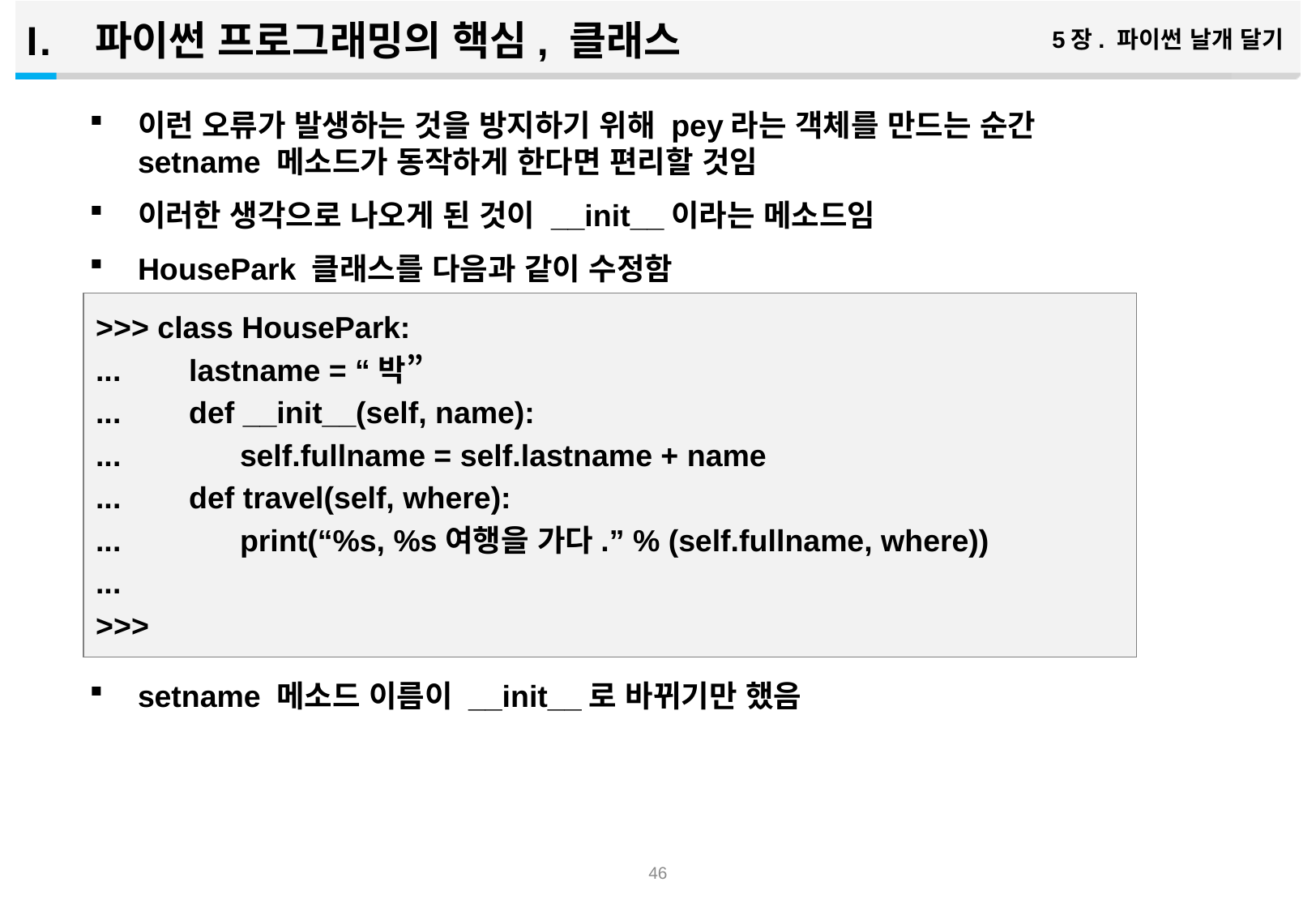

파이썬 프로그래밍의 핵심, 클래스
5장. 파이썬 날개 달기
이런 오류가 발생하는 것을 방지하기 위해 pey라는 객체를 만드는 순간               setname 메소드가 동작하게 한다면 편리할 것임
이러한 생각으로 나오게 된 것이 __init__이라는 메소드임
HousePark 클래스를 다음과 같이 수정함

setname 메소드 이름이 __init__로 바뀌기만 했음
>>> class HousePark:
...        lastname = “박”
...        def __init__(self, name):
...              self.fullname = self.lastname + name
...        def travel(self, where):
...              print(“%s, %s여행을 가다.” % (self.fullname, where))
...
>>>
46